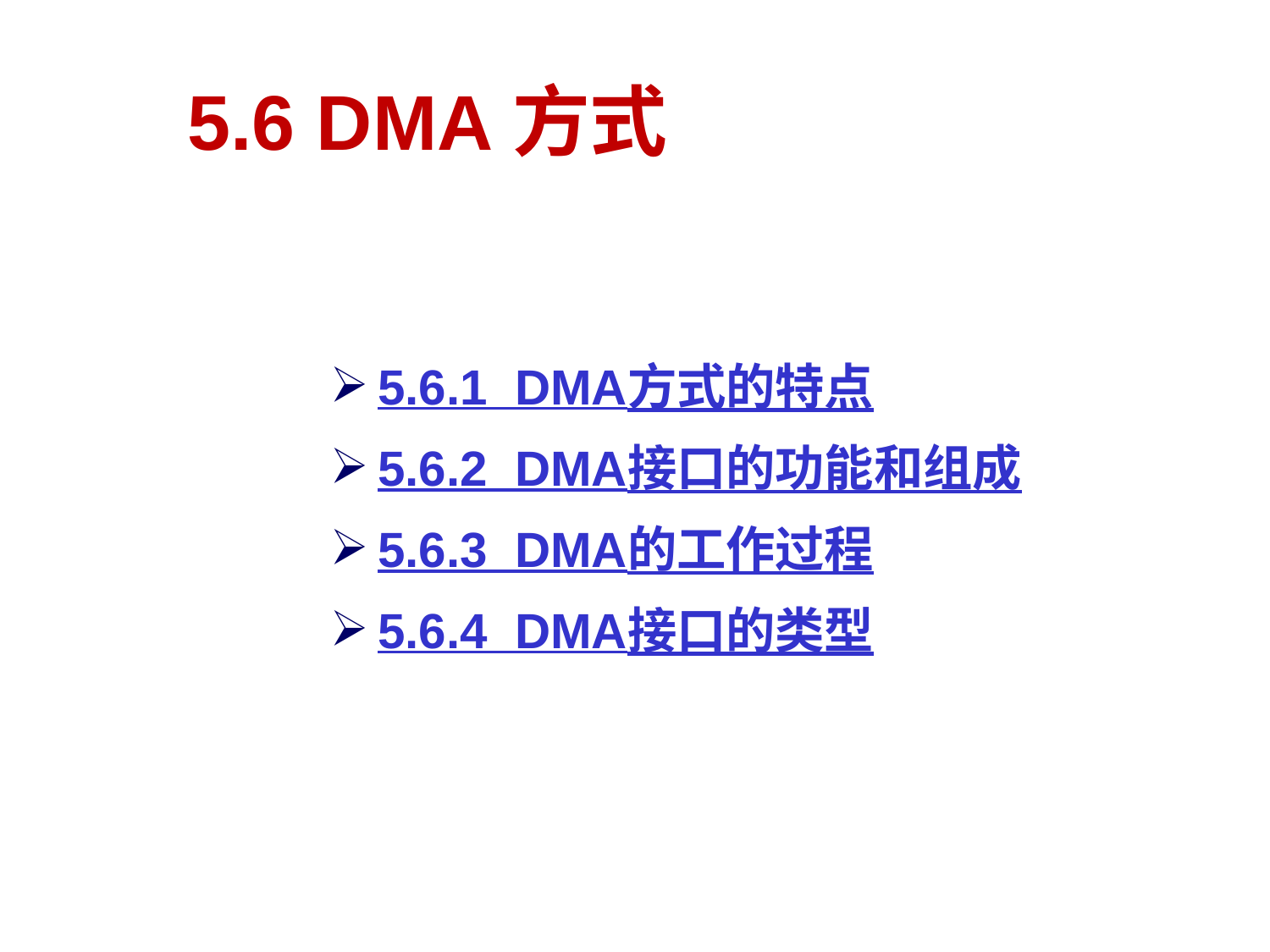

# 5.6 DMA方式
5.6.1  DMA方式的特点
5.6.2  DMA接口的功能和组成
5.6.3  DMA的工作过程
5.6.4  DMA接口的类型